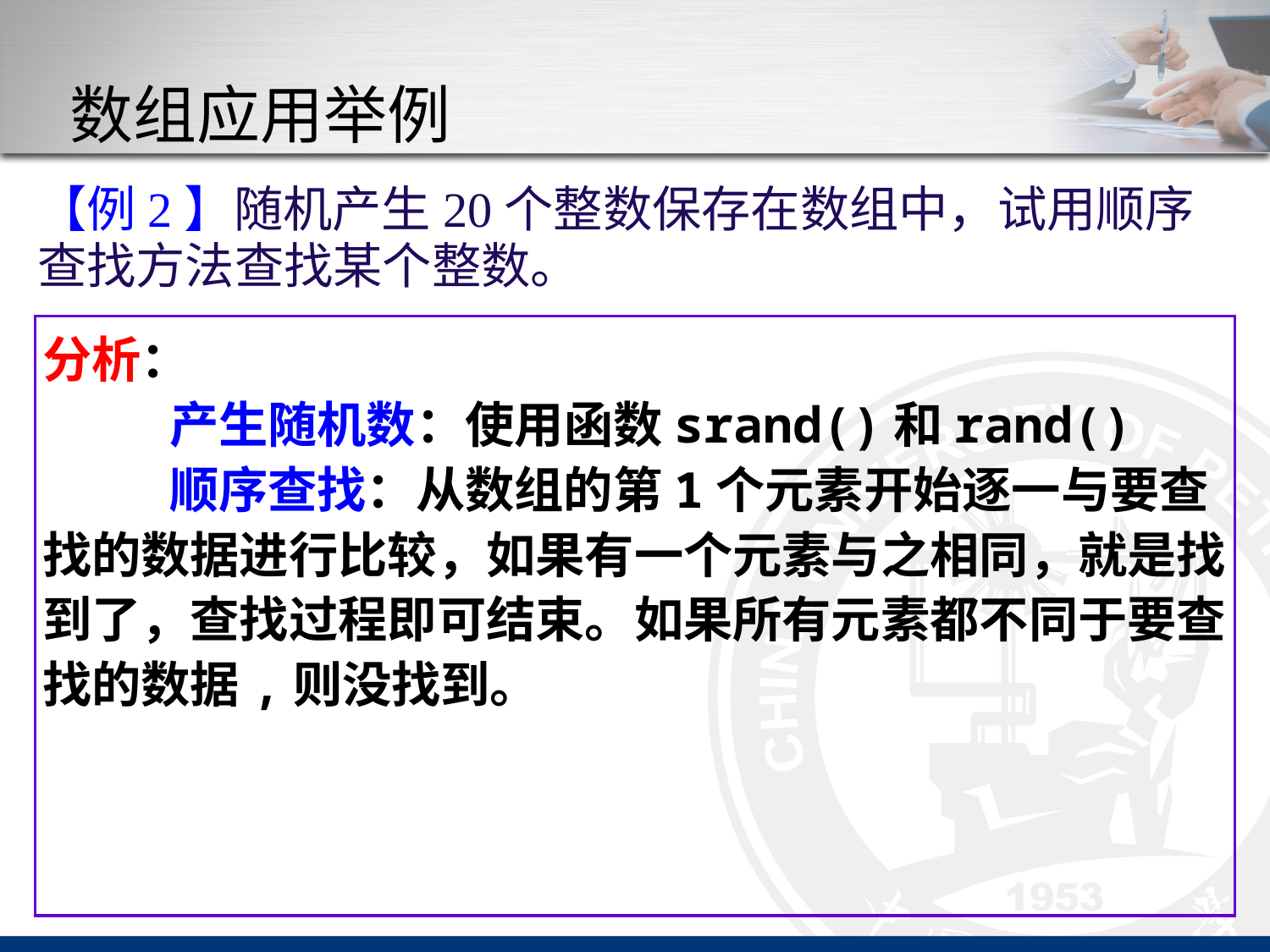

# 数组应用举例
【例2】随机产生20个整数保存在数组中，试用顺序查找方法查找某个整数。
分析：
	产生随机数：使用函数srand()和rand()
	顺序查找：从数组的第1个元素开始逐一与要查找的数据进行比较，如果有一个元素与之相同，就是找到了，查找过程即可结束。如果所有元素都不同于要查找的数据,则没找到。